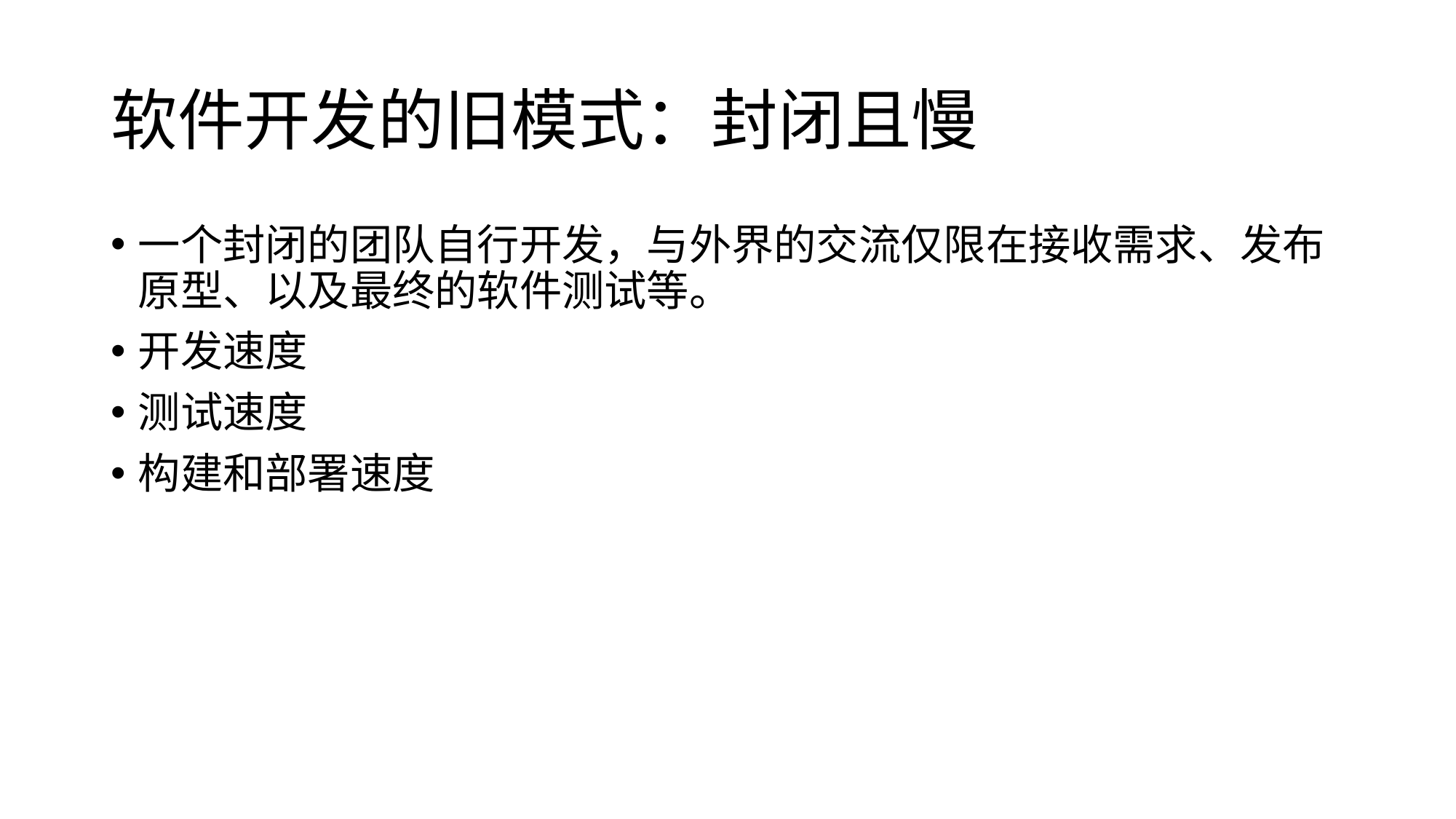

# 软件开发的旧模式：封闭且慢
一个封闭的团队自行开发，与外界的交流仅限在接收需求、发布原型、以及最终的软件测试等。
开发速度
测试速度
构建和部署速度